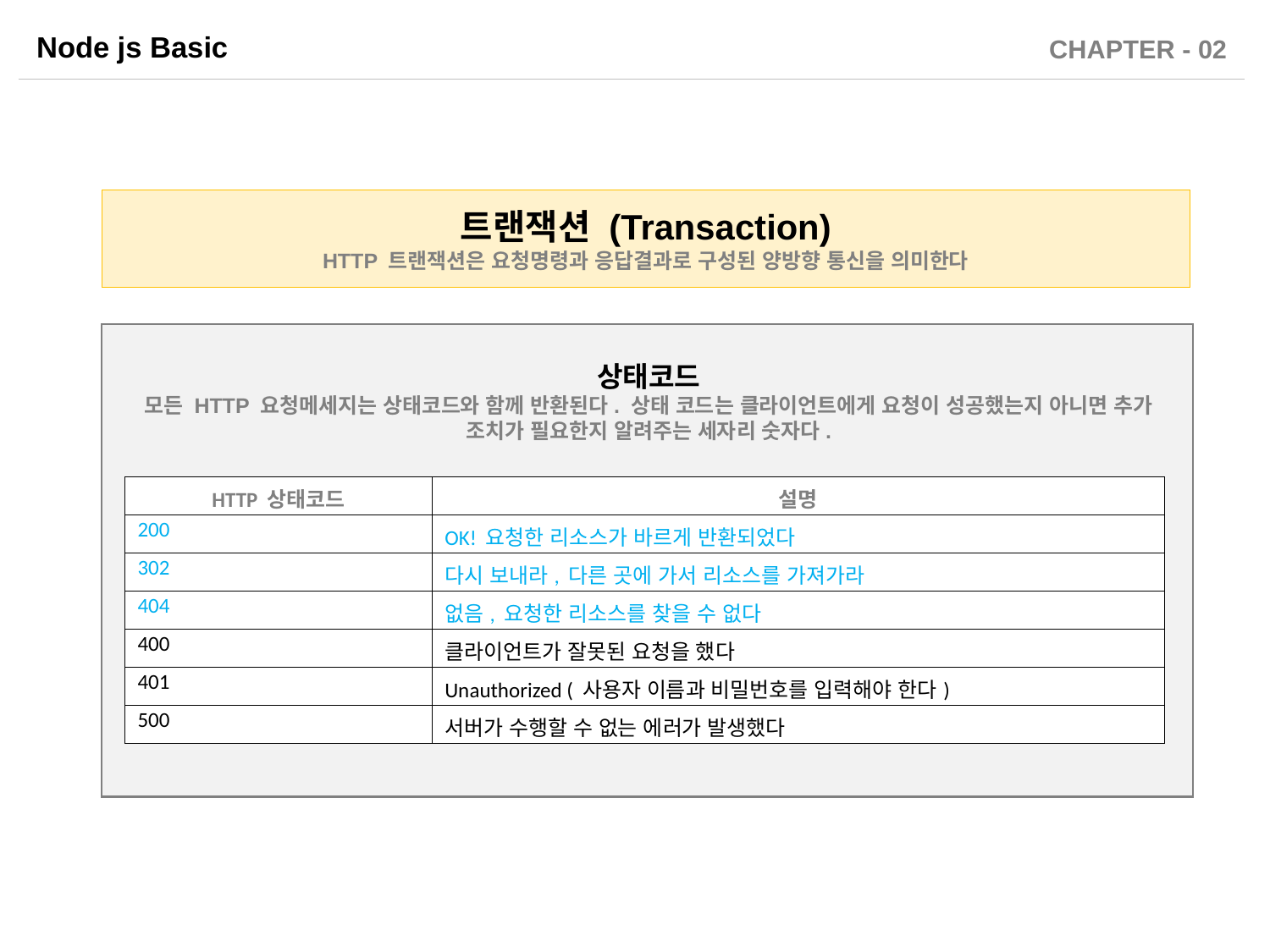

트랜잭션 (Transaction)
HTTP 트랜잭션은 요청명령과 응답결과로 구성된 양방향 통신을 의미한다

상태코드
모든 HTTP 요청메세지는 상태코드와 함께 반환된다. 상태 코드는 클라이언트에게 요청이 성공했는지 아니면 추가 조치가 필요한지 알려주는 세자리 숫자다.
| HTTP 상태코드 | 설명 |
| --- | --- |
| 200 | OK! 요청한 리소스가 바르게 반환되었다 |
| 302 | 다시 보내라, 다른 곳에 가서 리소스를 가져가라 |
| 404 | 없음, 요청한 리소스를 찾을 수 없다 |
| 400 | 클라이언트가 잘못된 요청을 했다 |
| 401 | Unauthorized ( 사용자 이름과 비밀번호를 입력해야 한다) |
| 500 | 서버가 수행할 수 없는 에러가 발생했다 |